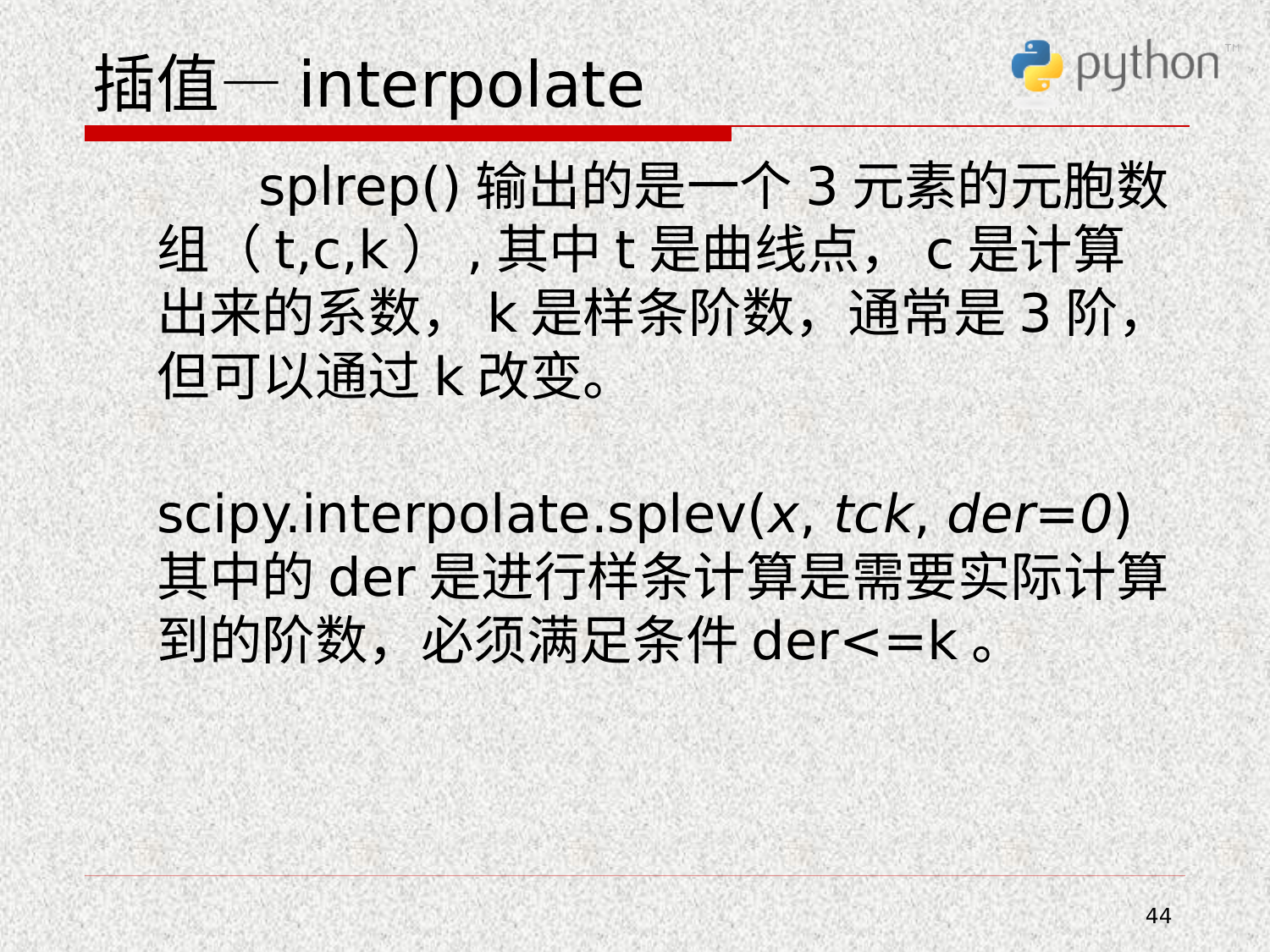

# 插值—interpolate
          splrep()输出的是一个3元素的元胞数组（t,c,k）,其中t是曲线点，c是计算出来的系数，k是样条阶数，通常是3阶，但可以通过k改变。
scipy.interpolate.splev(x, tck, der=0)   其中的der是进行样条计算是需要实际计算到的阶数，必须满足条件der<=k。

44